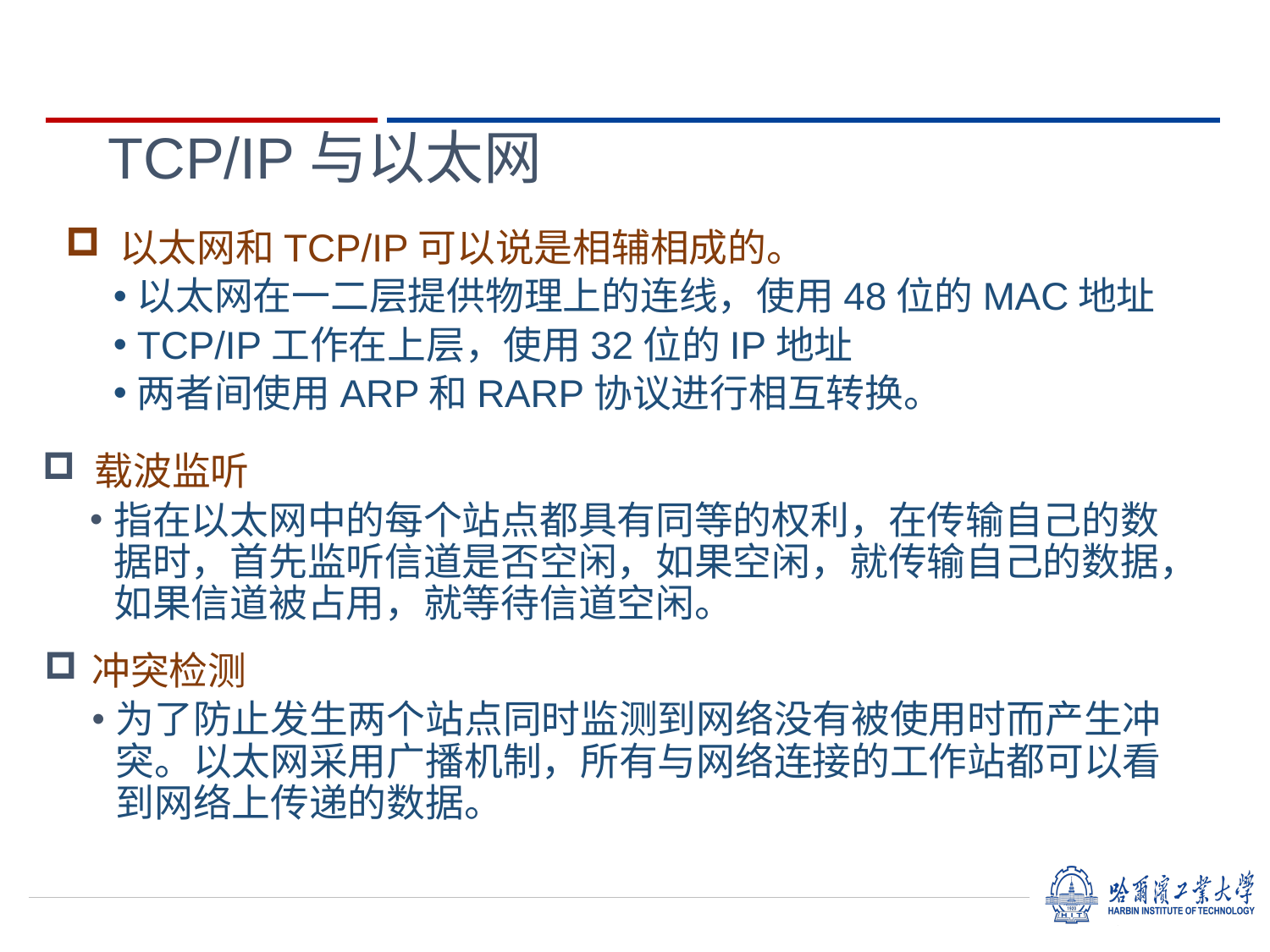

# TCP/IP与以太网
 以太网和TCP/IP可以说是相辅相成的。
以太网在一二层提供物理上的连线，使用48位的MAC地址
TCP/IP工作在上层，使用32位的IP地址
两者间使用ARP和RARP协议进行相互转换。
 载波监听
指在以太网中的每个站点都具有同等的权利，在传输自己的数据时，首先监听信道是否空闲，如果空闲，就传输自己的数据，如果信道被占用，就等待信道空闲。
冲突检测
为了防止发生两个站点同时监测到网络没有被使用时而产生冲突。以太网采用广播机制，所有与网络连接的工作站都可以看到网络上传递的数据。